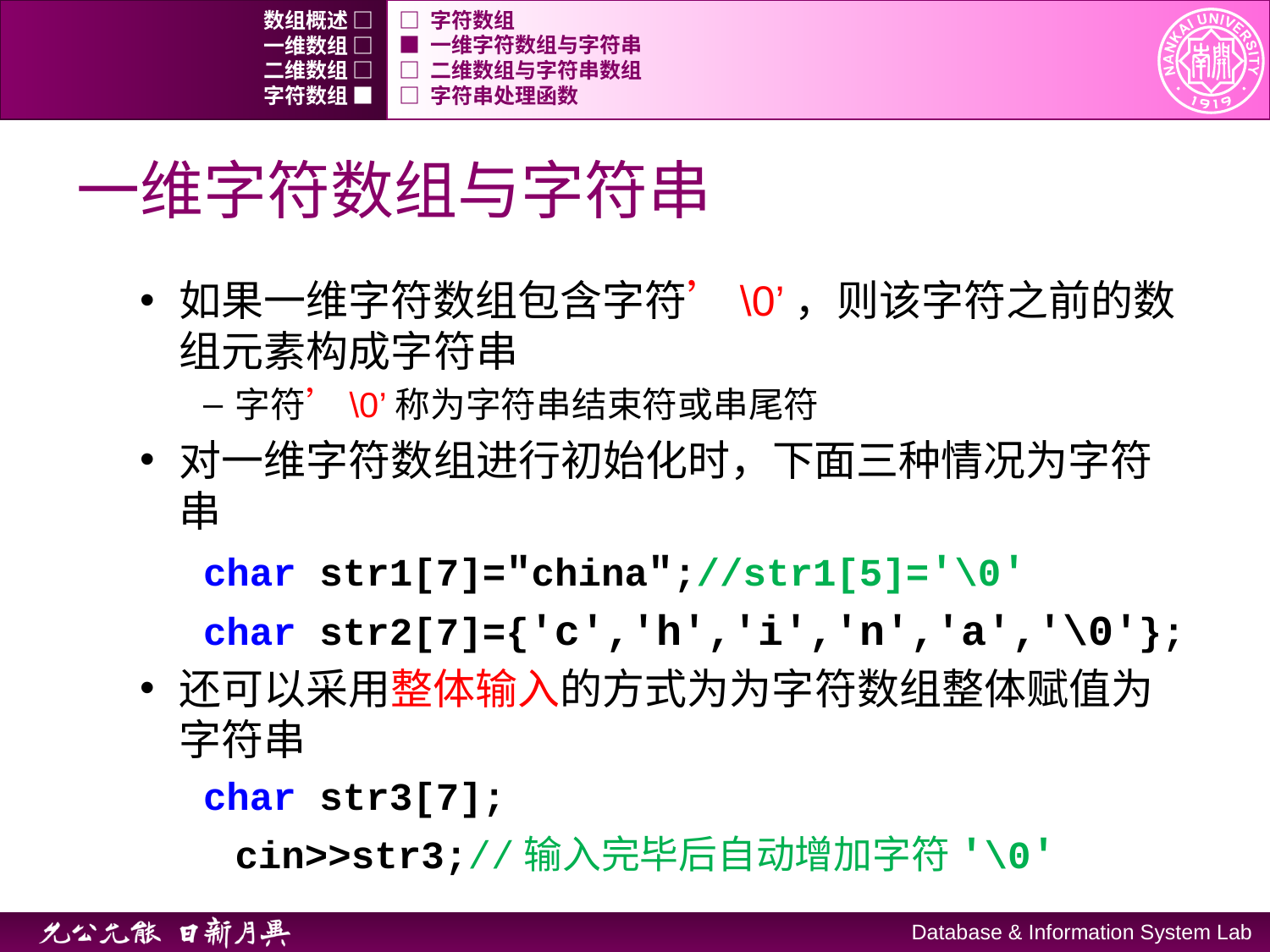

数组概述 □
□ 字符数组
一维数组 □
■ 一维字符数组与字符串
二维数组 □
□ 二维数组与字符串数组
字符数组 ■
□ 字符串处理函数
# 一维字符数组与字符串
如果一维字符数组包含字符’\0’，则该字符之前的数组元素构成字符串
字符’\0’称为字符串结束符或串尾符
对一维字符数组进行初始化时，下面三种情况为字符串
char str1[7]="china";//str1[5]='\0'
char str2[7]={'c','h','i','n','a','\0'};
还可以采用整体输入的方式为为字符数组整体赋值为字符串
char str3[7];
	cin>>str3;//输入完毕后自动增加字符'\0'